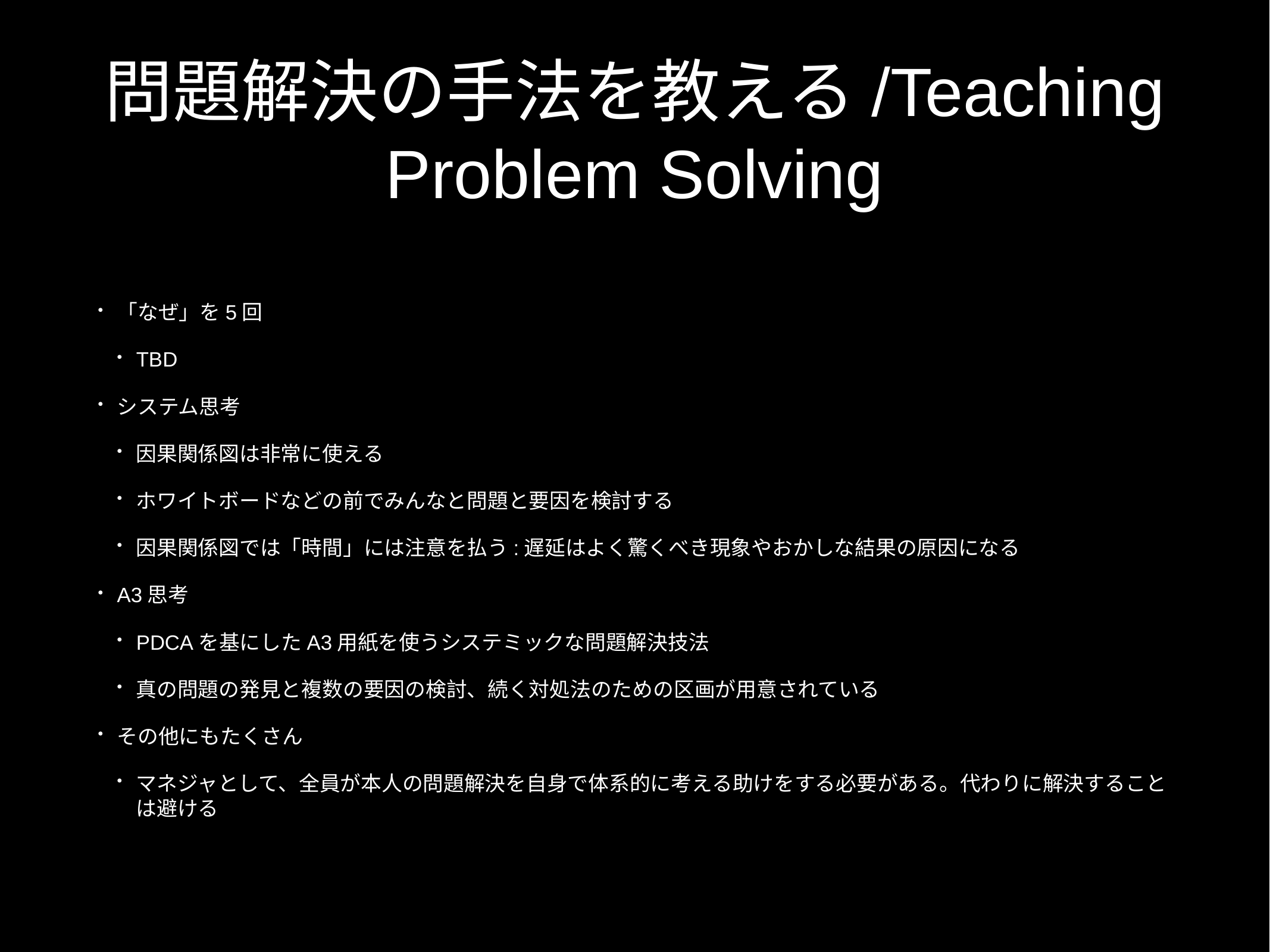

# 問題解決の手法を教える/Teaching Problem Solving
「なぜ」を5回
TBD
システム思考
因果関係図は非常に使える
ホワイトボードなどの前でみんなと問題と要因を検討する
因果関係図では「時間」には注意を払う:遅延はよく驚くべき現象やおかしな結果の原因になる
A3思考
PDCAを基にしたA3用紙を使うシステミックな問題解決技法
真の問題の発見と複数の要因の検討、続く対処法のための区画が用意されている
その他にもたくさん
マネジャとして、全員が本人の問題解決を自身で体系的に考える助けをする必要がある。代わりに解決することは避ける